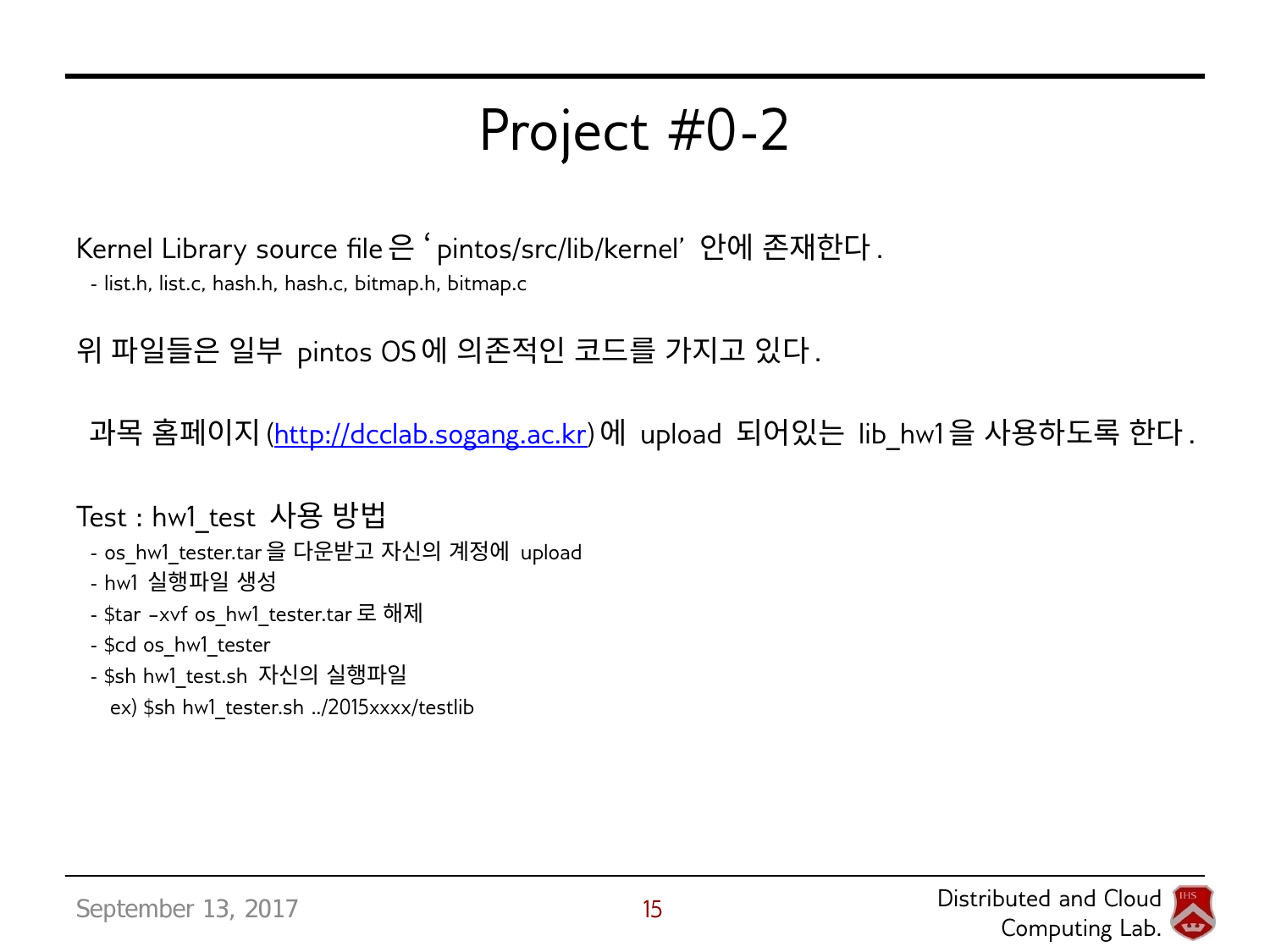

# Project #0-2
Kernel Library source file은 ‘pintos/src/lib/kernel’ 안에 존재한다.
  - list.h, list.c, hash.h, hash.c, bitmap.h, bitmap.c

위 파일들은 일부 pintos OS에 의존적인 코드를 가지고 있다.

 과목 홈페이지(http://dcclab.sogang.ac.kr)에 upload 되어있는 lib_hw1을 사용하도록 한다.

Test : hw1_test 사용 방법
  - os_hw1_tester.tar을 다운받고 자신의 계정에 upload
  - hw1 실행파일 생성
  - $tar –xvf os_hw1_tester.tar로 해제
  - $cd os_hw1_tester
  - $sh hw1_test.sh 자신의 실행파일
     ex) $sh hw1_tester.sh ../2015xxxx/testlib

September 13, 2017
15